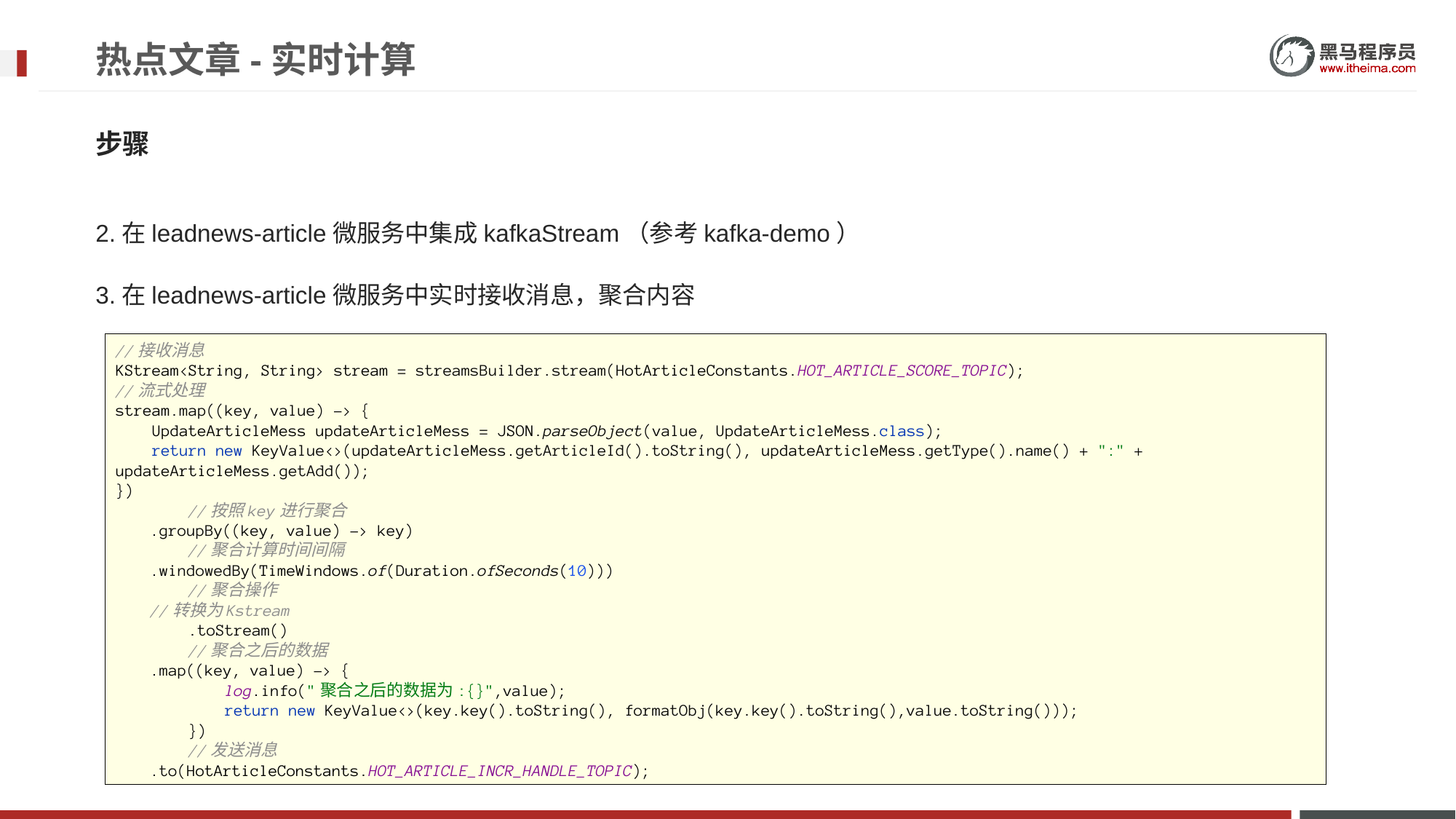

# 热点文章-实时计算
步骤
2.在leadnews-article微服务中集成kafkaStream（参考kafka-demo）
3.在leadnews-article微服务中实时接收消息，聚合内容
//接收消息
KStream<String, String> stream = streamsBuilder.stream(HotArticleConstants.HOT_ARTICLE_SCORE_TOPIC);
//流式处理
stream.map((key, value) -> {
    UpdateArticleMess updateArticleMess = JSON.parseObject(value, UpdateArticleMess.class);
    return new KeyValue<>(updateArticleMess.getArticleId().toString(), updateArticleMess.getType().name() + ":" + updateArticleMess.getAdd());
})
        //按照key进行聚合
        .groupBy((key, value) -> key)
        //聚合计算时间间隔
        .windowedBy(TimeWindows.of(Duration.ofSeconds(10)))
        //聚合操作
        //转换为Kstream
        .toStream()
        //聚合之后的数据
        .map((key, value) -> {
            log.info("聚合之后的数据为:{}",value);
            return new KeyValue<>(key.key().toString(), formatObj(key.key().toString(),value.toString()));
        })
        //发送消息
        .to(HotArticleConstants.HOT_ARTICLE_INCR_HANDLE_TOPIC);